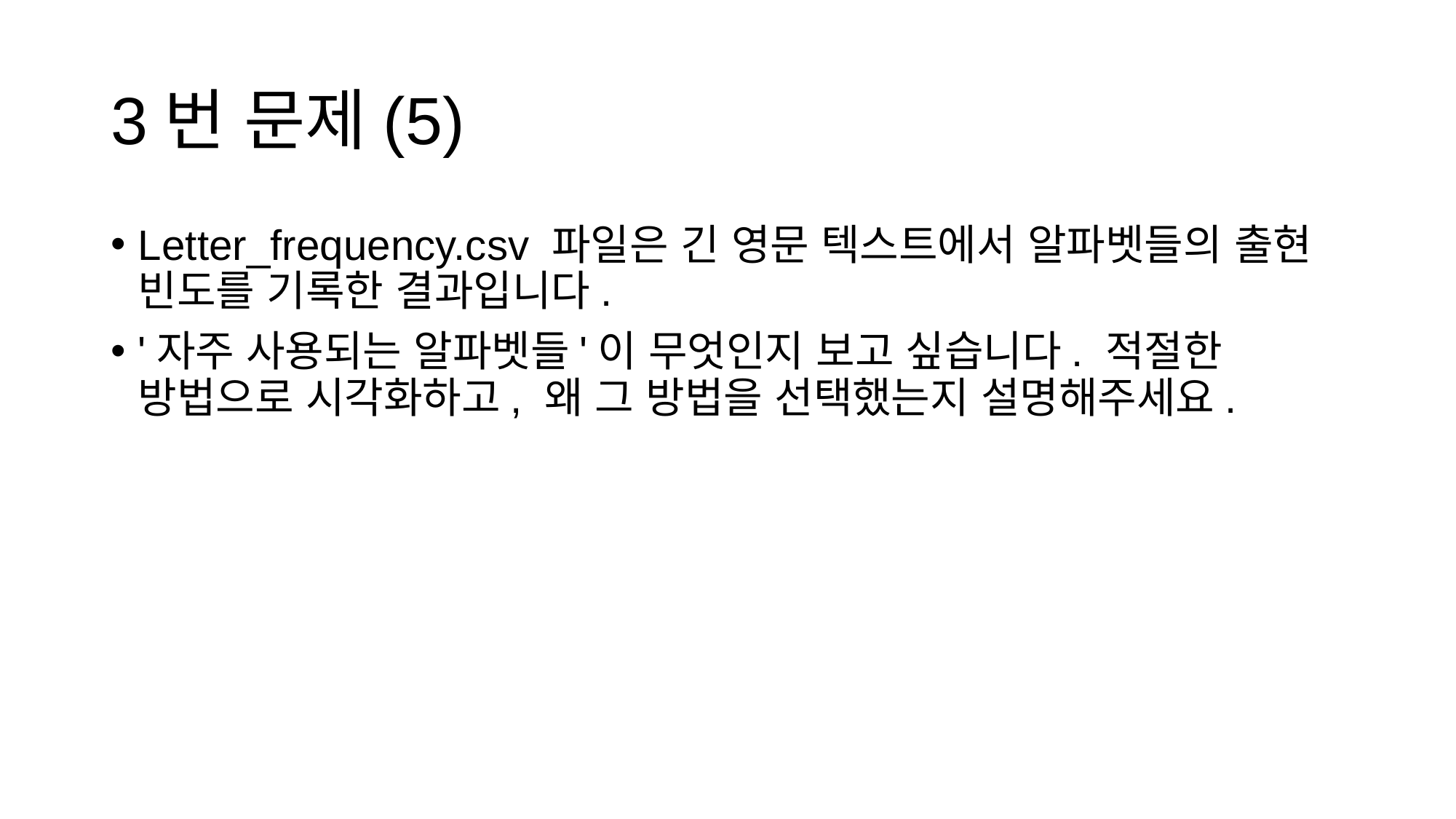

# 3번 문제(5)
Letter_frequency.csv 파일은 긴 영문 텍스트에서 알파벳들의 출현 빈도를 기록한 결과입니다.
'자주 사용되는 알파벳들'이 무엇인지 보고 싶습니다. 적절한 방법으로 시각화하고, 왜 그 방법을 선택했는지 설명해주세요.